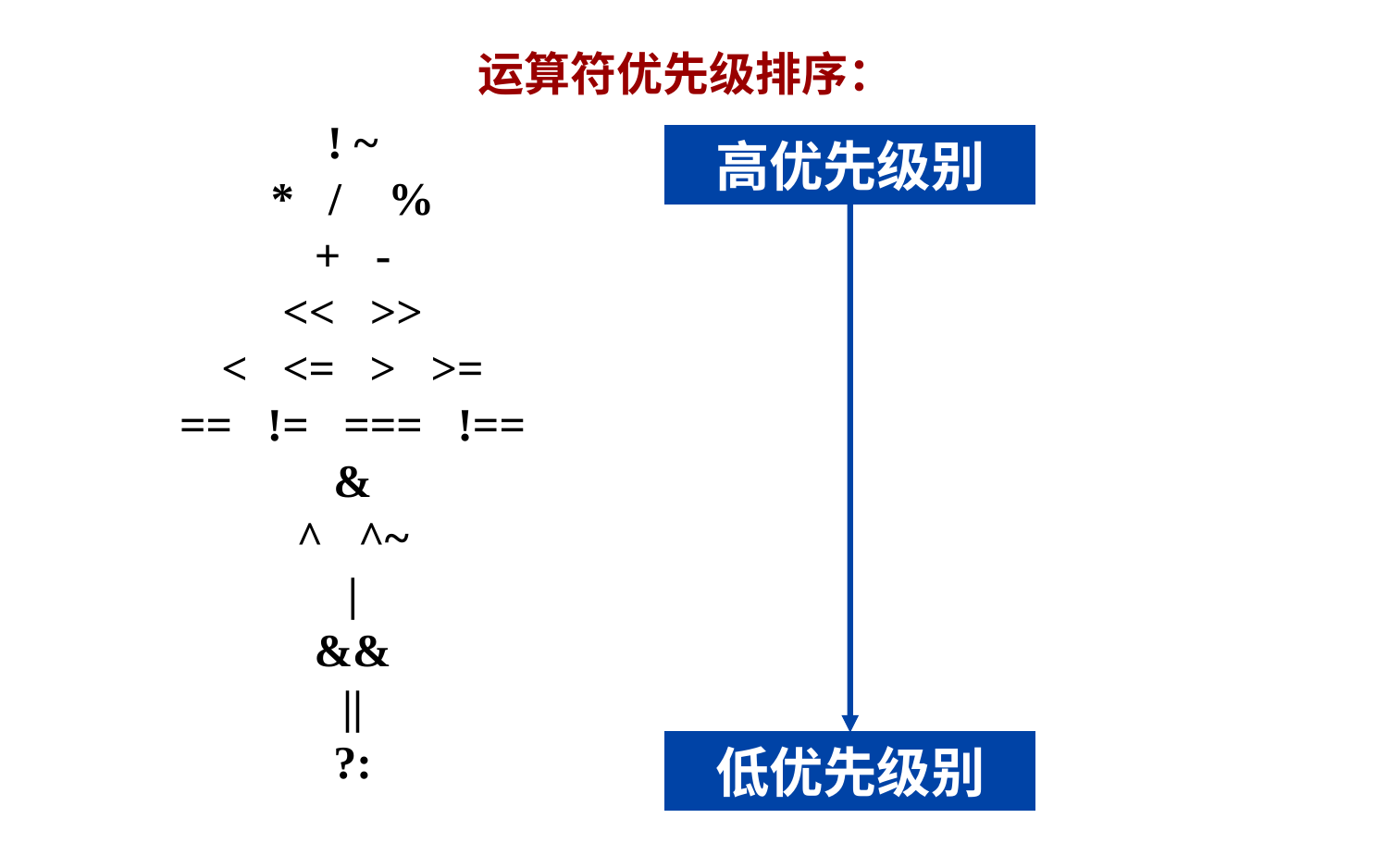

运算符优先级排序：
! ~
*   /    %
+   -
<<   >>
<   <=   >   >=
==   !=   ===   !==
&
^   ^~
|
&&
||
?:
高优先级别

低优先级别